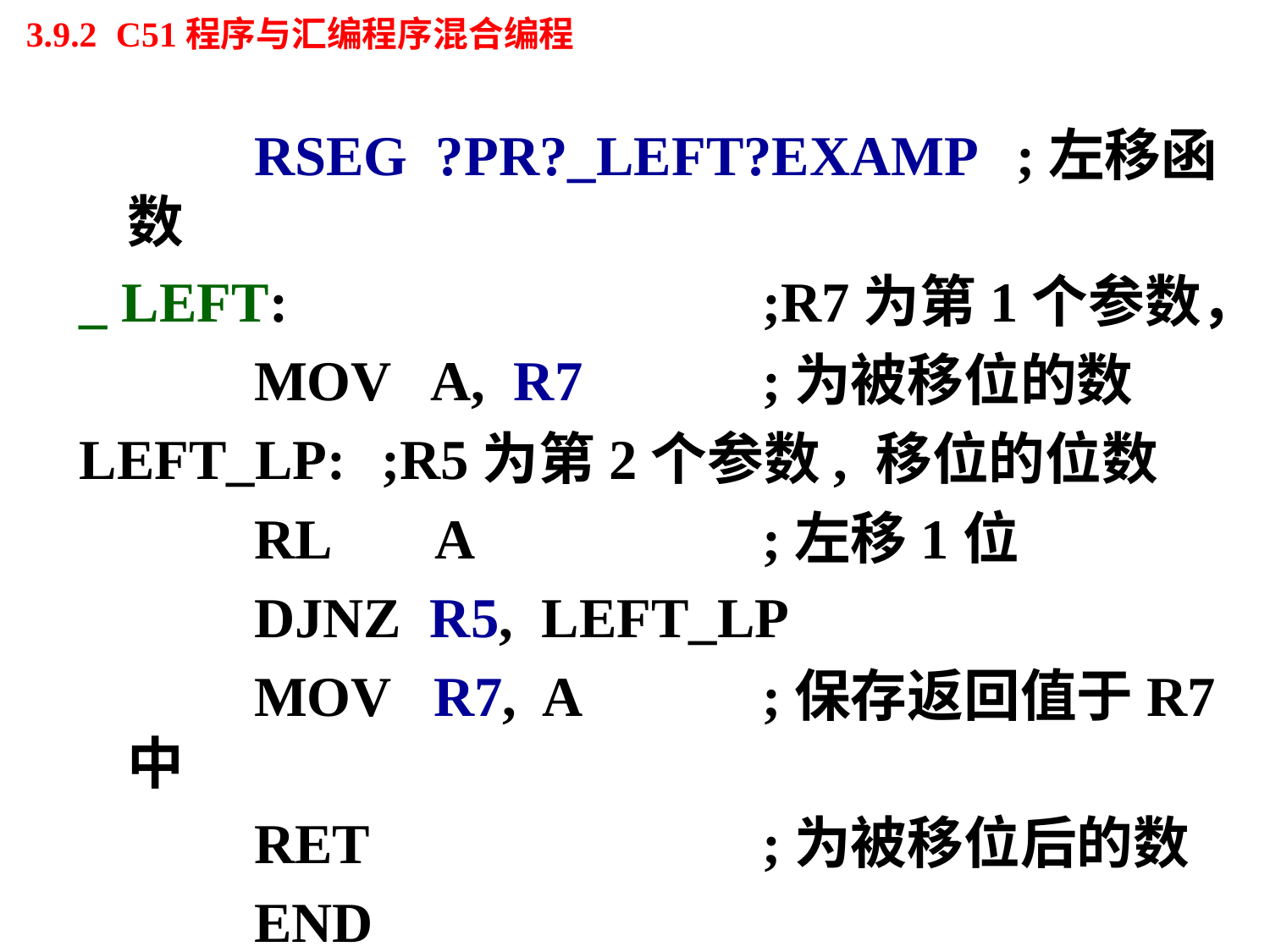

# 3.9.2  C51程序与汇编程序混合编程
		RSEG  ?PR?_LEFT?EXAMP	;左移函数
_ LEFT: 				;R7为第1个参数，
		MOV   A,  R7		;为被移位的数
LEFT_LP:	;R5为第2个参数, 移位的位数
		RL	    A			;左移1位
		DJNZ  R5,  LEFT_LP
		MOV   R7,  A		;保存返回值于R7中
		RET				;为被移位后的数
		END